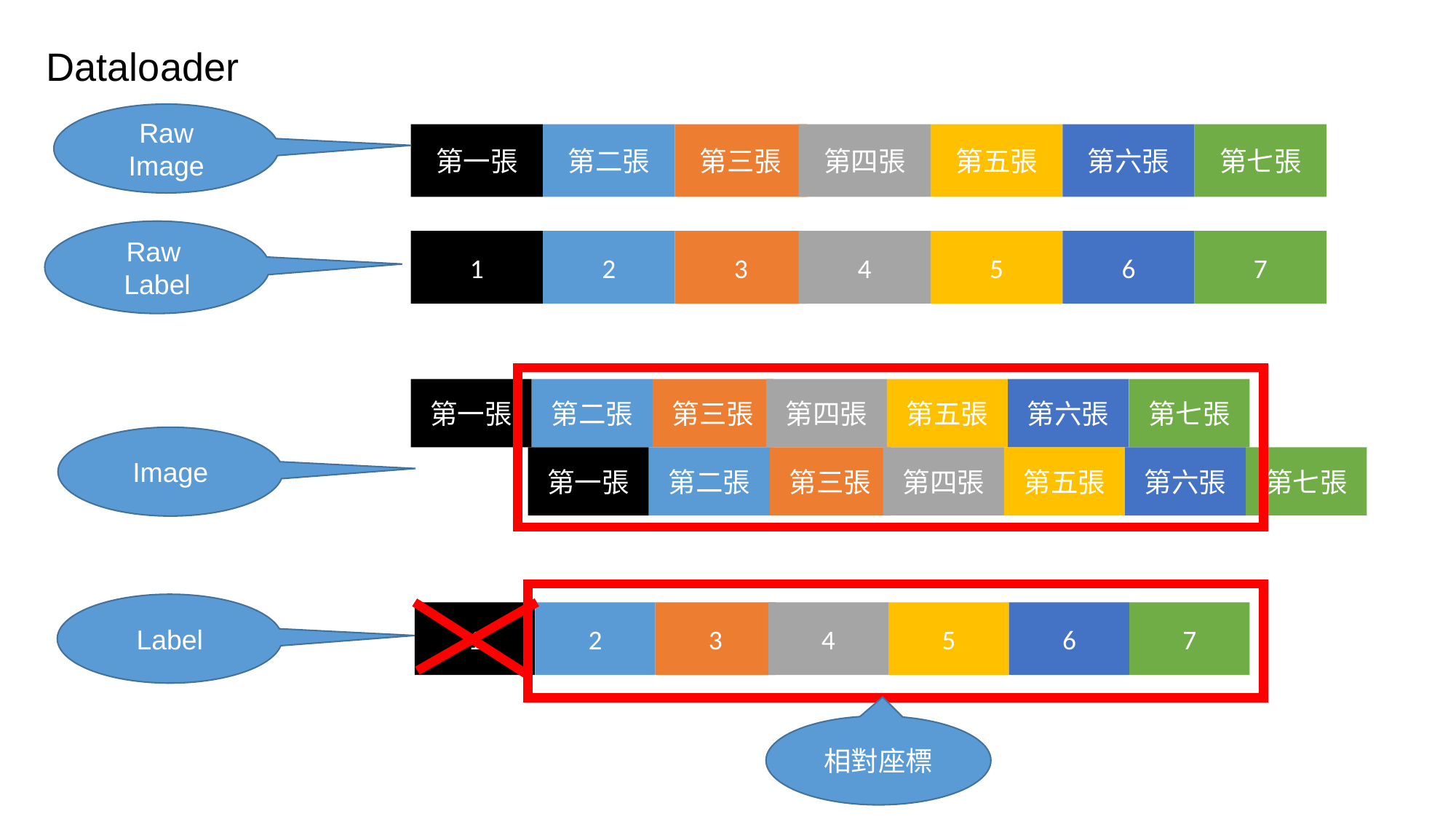

Dataloader
Raw Image
第一張
第二張
第三張
第四張
第五張
第六張
第七張
Raw
Label
1
2
3
4
5
6
7

第一張
第二張
第三張
第四張
第五張
第六張
第七張
第一張
第二張
第三張
第四張
第五張
第六張
第七張
Image

Label
1
2
3
4
5
6
7
相對座標